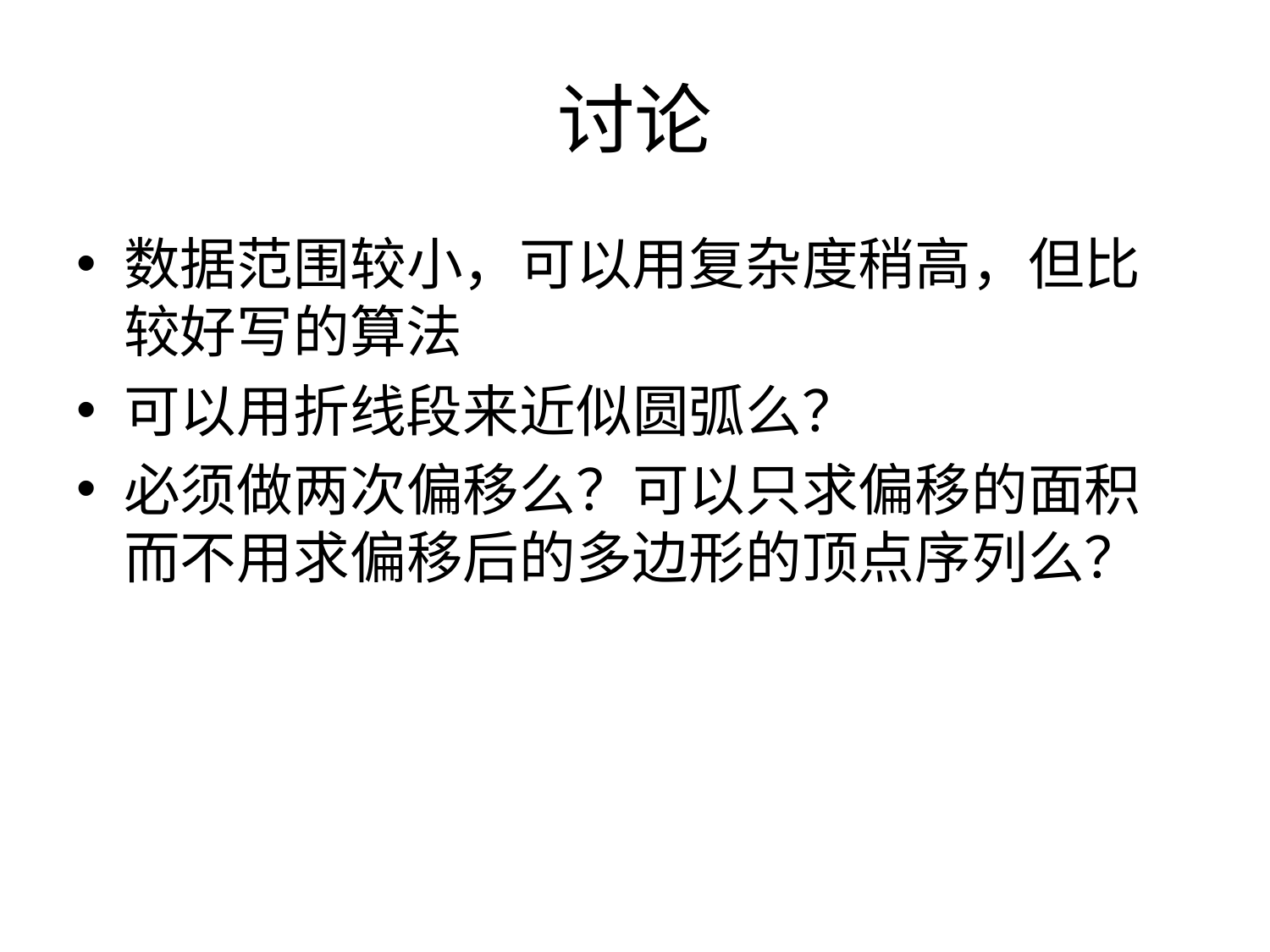

# 讨论
数据范围较小，可以用复杂度稍高，但比较好写的算法
可以用折线段来近似圆弧么？
必须做两次偏移么？可以只求偏移的面积而不用求偏移后的多边形的顶点序列么？